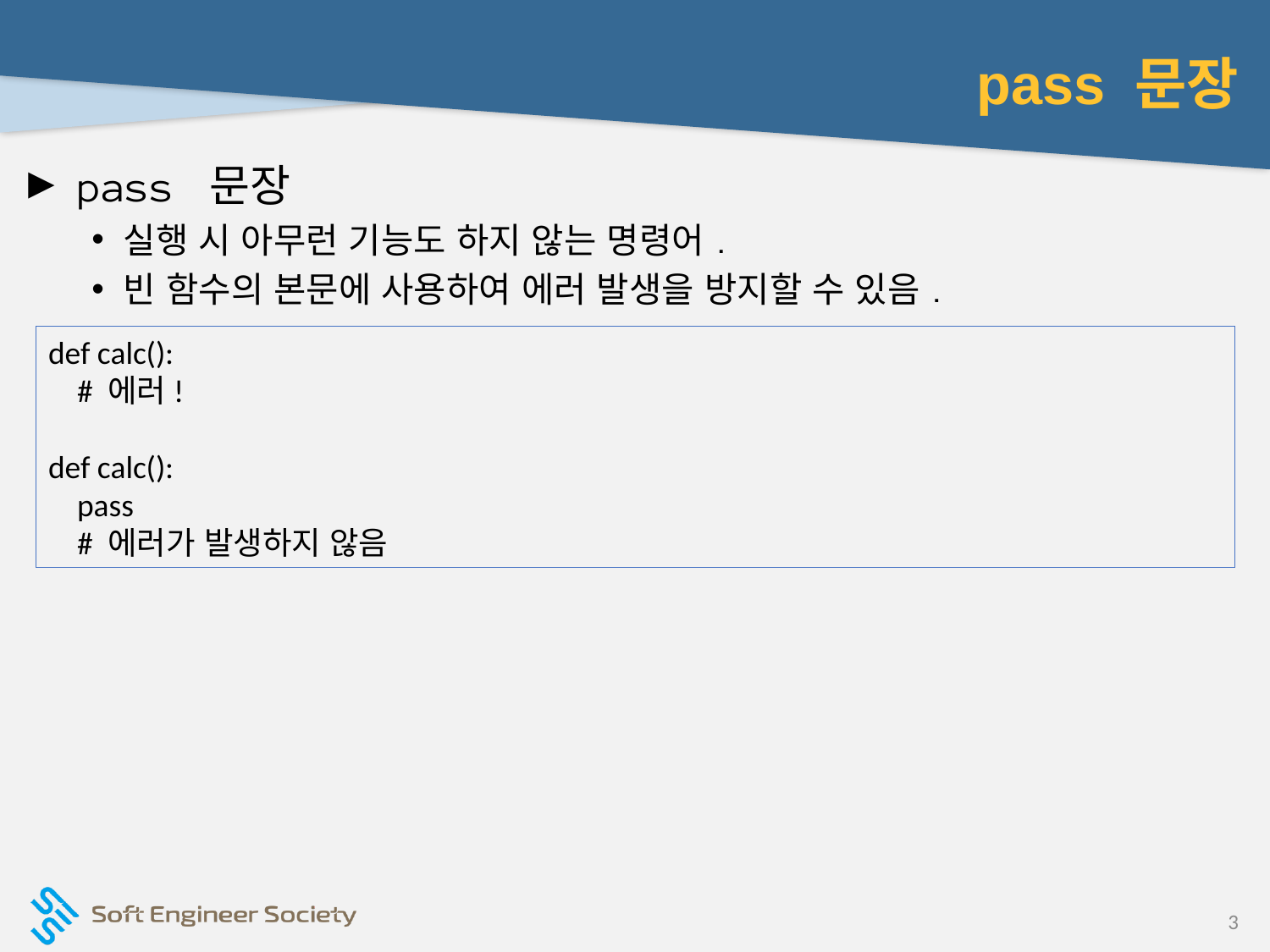

# pass 문장
pass 문장
실행 시 아무런 기능도 하지 않는 명령어.
빈 함수의 본문에 사용하여 에러 발생을 방지할 수 있음.
def calc():
    # 에러!

def calc():
    pass
    # 에러가 발생하지 않음
3